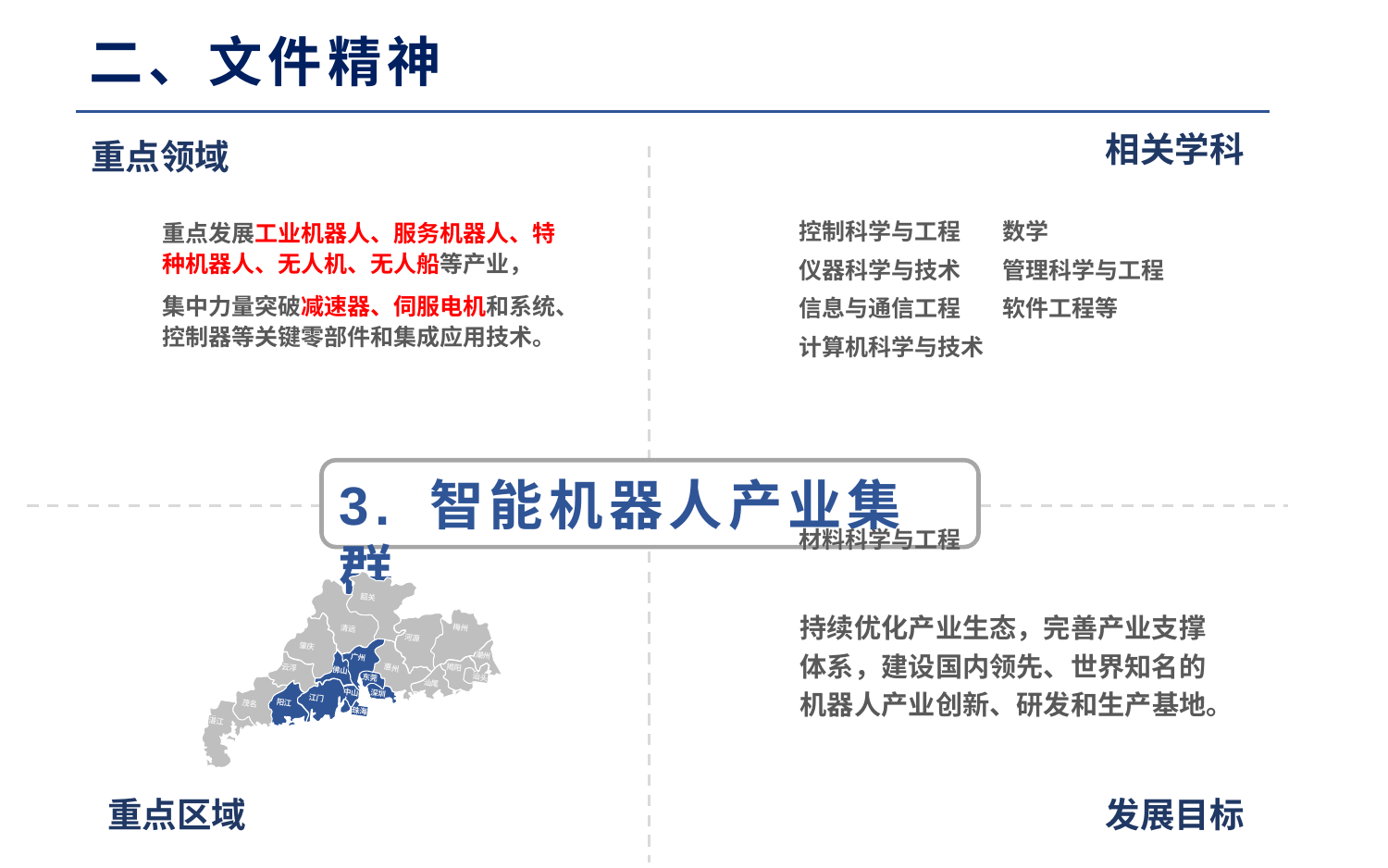

二、文件精神
相关学科
重点领域
控制科学与工程
仪器科学与技术
信息与通信工程
计算机科学与技术

材料科学与工程
数学
管理科学与工程
软件工程等
重点发展工业机器人、服务机器人、特种机器人、无人机、无人船等产业，
集中力量突破减速器、伺服电机和系统、控制器等关键零部件和集成应用技术。
3. 智能机器人产业集群

韶关

梅州

清远
河源
潮州

肇庆
揭阳
广州

汕头
惠州

汕尾
佛山
东莞
云浮

深圳

中山

江门
珠海
阳江
茂名

湛江
持续优化产业生态，完善产业支撑体系，建设国内领先、世界知名的机器人产业创新、研发和生产基地。
重点区域
发展目标